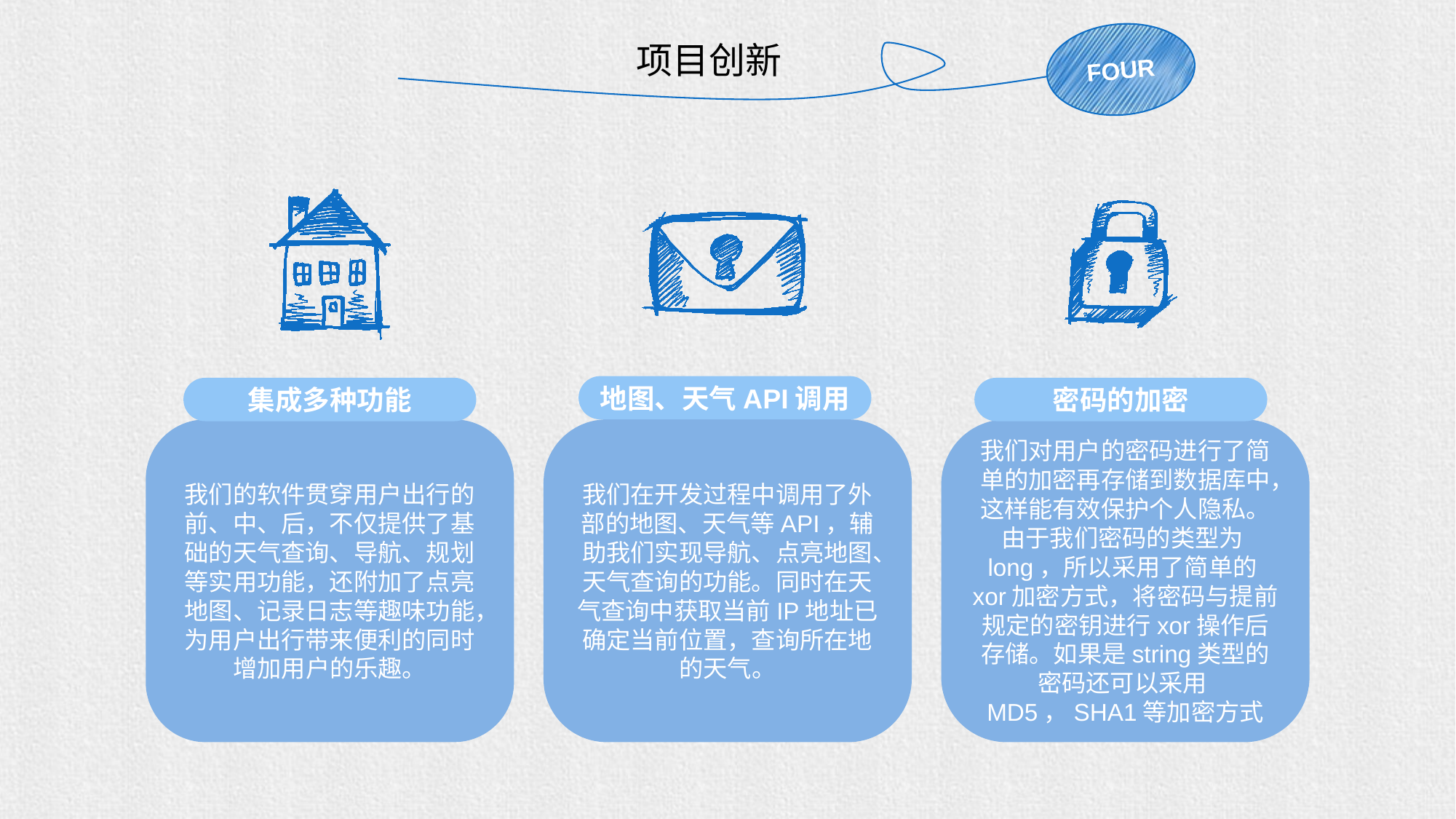

FOUR

项目创新

地图、天气API调用
集成多种功能
密码的加密
我们的软件贯穿用户出行的前、中、后，不仅提供了基础的天气查询、导航、规划等实用功能，还附加了点亮地图、记录日志等趣味功能，为用户出行带来便利的同时增加用户的乐趣。
我们在开发过程中调用了外部的地图、天气等API，辅助我们实现导航、点亮地图、天气查询的功能。同时在天气查询中获取当前IP地址已确定当前位置，查询所在地的天气。
我们对用户的密码进行了简单的加密再存储到数据库中，这样能有效保护个人隐私。由于我们密码的类型为long，所以采用了简单的xor加密方式，将密码与提前规定的密钥进行xor操作后存储。如果是string类型的密码还可以采用MD5，SHA1等加密方式